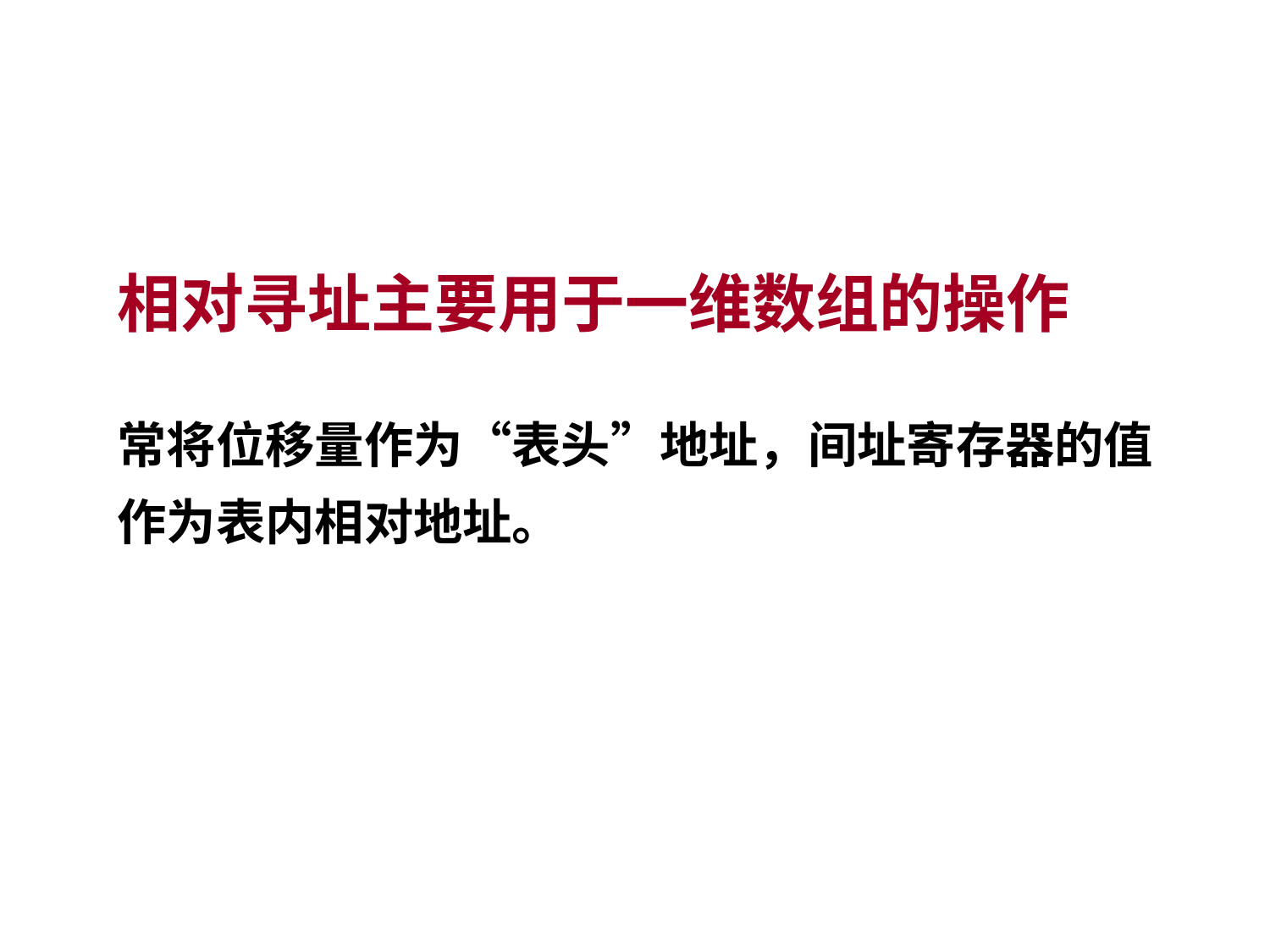

# 相对寻址主要用于一维数组的操作
常将位移量作为“表头”地址，间址寄存器的值作为表内相对地址。
35